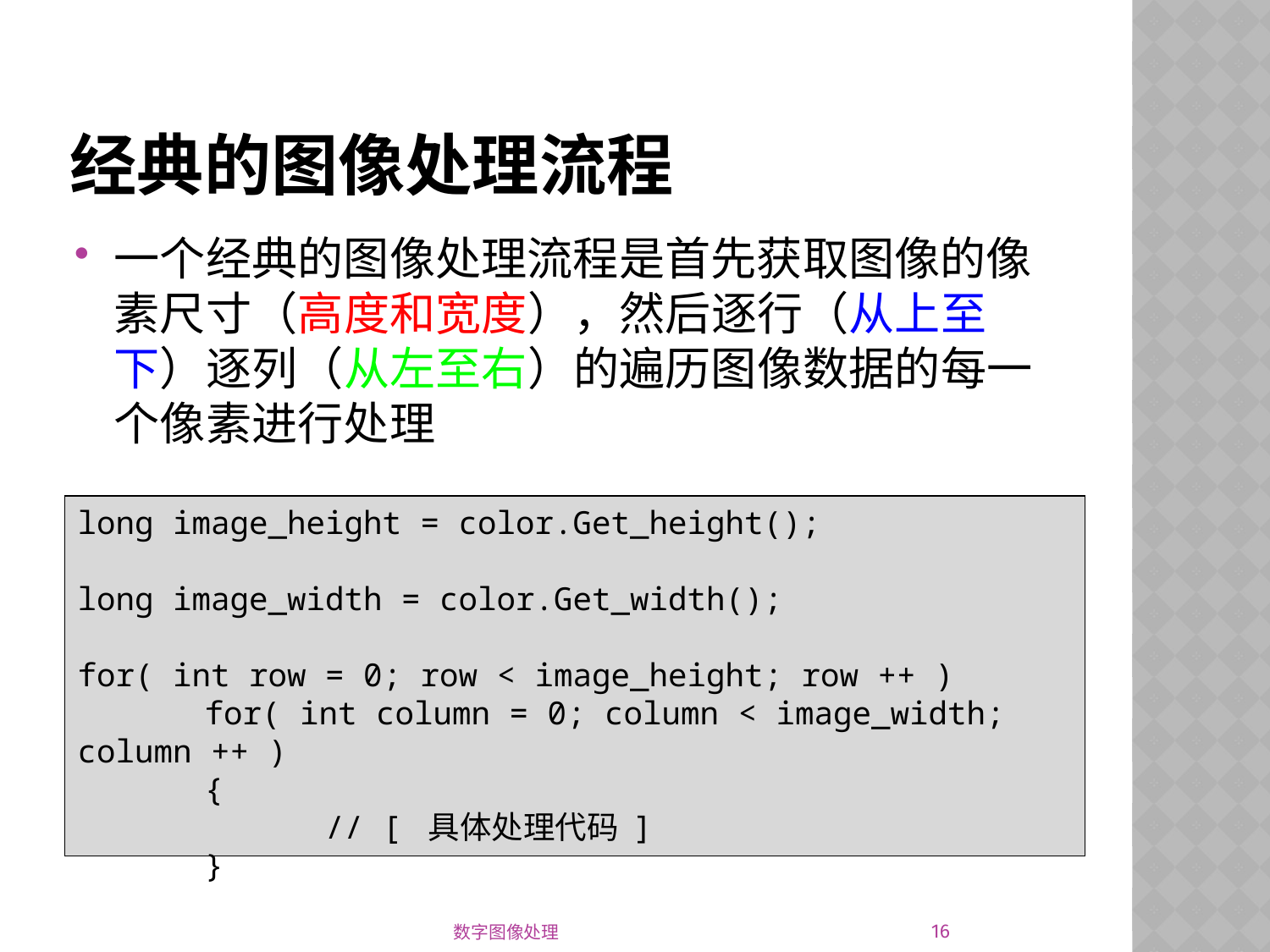

# 经典的图像处理流程
一个经典的图像处理流程是首先获取图像的像素尺寸（高度和宽度），然后逐行（从上至下）逐列（从左至右）的遍历图像数据的每一个像素进行处理
long image_height = color.Get_height();

long image_width = color.Get_width();

for( int row = 0; row < image_height; row ++ )
	for( int column = 0; column < image_width; column ++ )
	{
             // [ 具体处理代码 ]
	}
16
数字图像处理